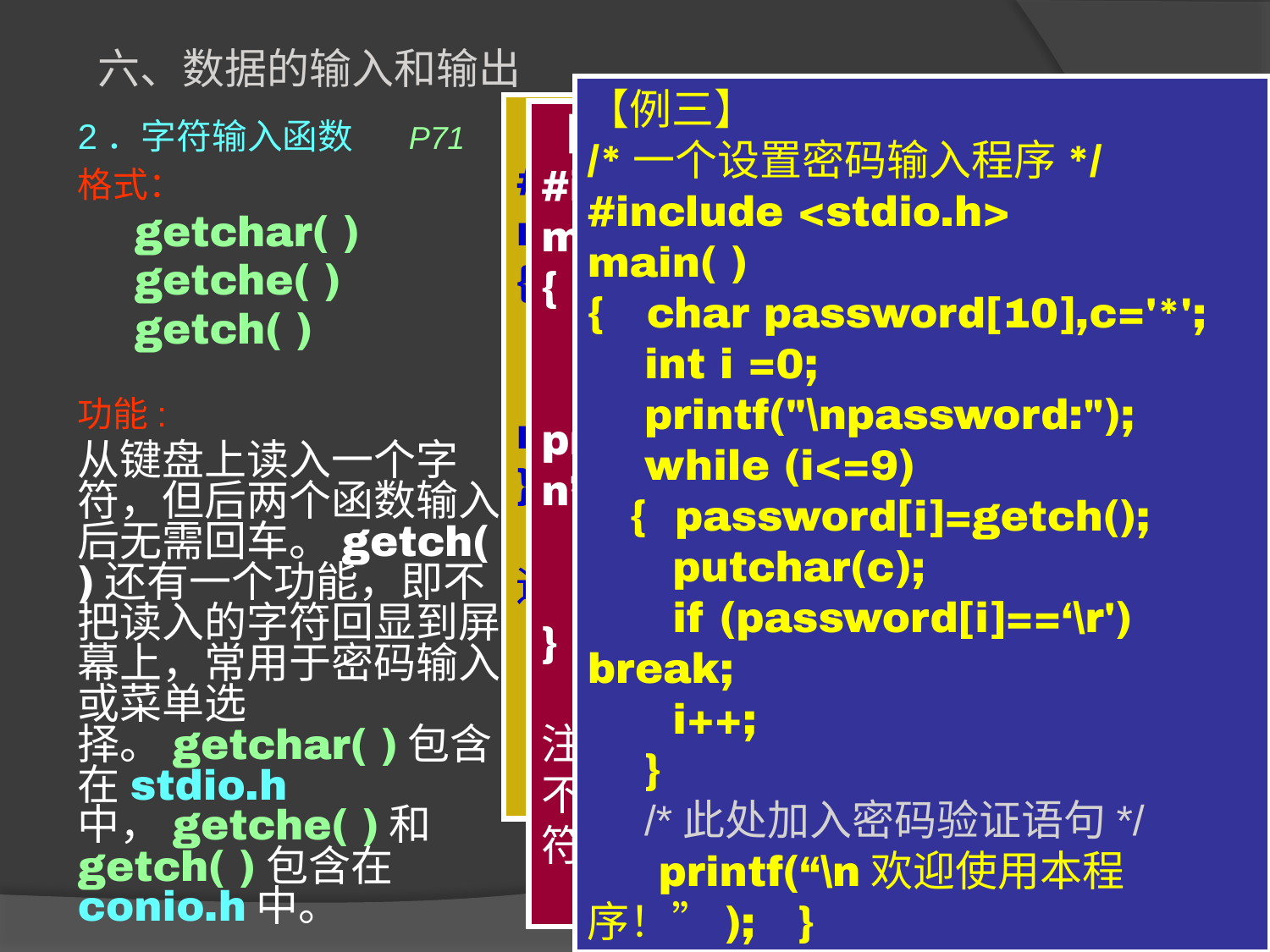

六、数据的输入和输出
【例三】
/*一个设置密码输入程序*/
#include <stdio.h>
main( )
{   char password[10],c='*';
    int i =0;
    printf("\npassword:");
    while (i<=9)
   {  password[i]=getch();
      putchar(c);
      if (password[i]==‘\r') break;
      i++;
    }
    /*此处加入密码验证语句*/
     printf(“\n欢迎使用本程序！”);   }
【例一】
#include <stdio.h>
main()
{   char a,b;
    a=getchar(),b=getchar();
    printf(“a=%c,b=%c\n”,a,b);
}

运行时，如果——

 输入：Student
 输出结果为 a=S,b=t

【例二】
#include <stdio.h>
main()
{   char i=’y’;
    while (i==’y’||i==’Y’){
    printf(“您好！是否继续？(y/n)\n”);
    i=getche();}   /*见注*/
    printf(“再见！”);
}

注：
不能用getchar()，否则会把回车符作为第二次读入值

2．字符输入函数      P71
格式：
    getchar( )
    getche( )
    getch( )

功能:
从键盘上读入一个字符，但后两个函数输入后无需回车。getch( )还有一个功能，即不把读入的字符回显到屏幕上，常用于密码输入或菜单选择。getchar( )包含在stdio.h中，getche( )和getch( )包含在conio.h中。